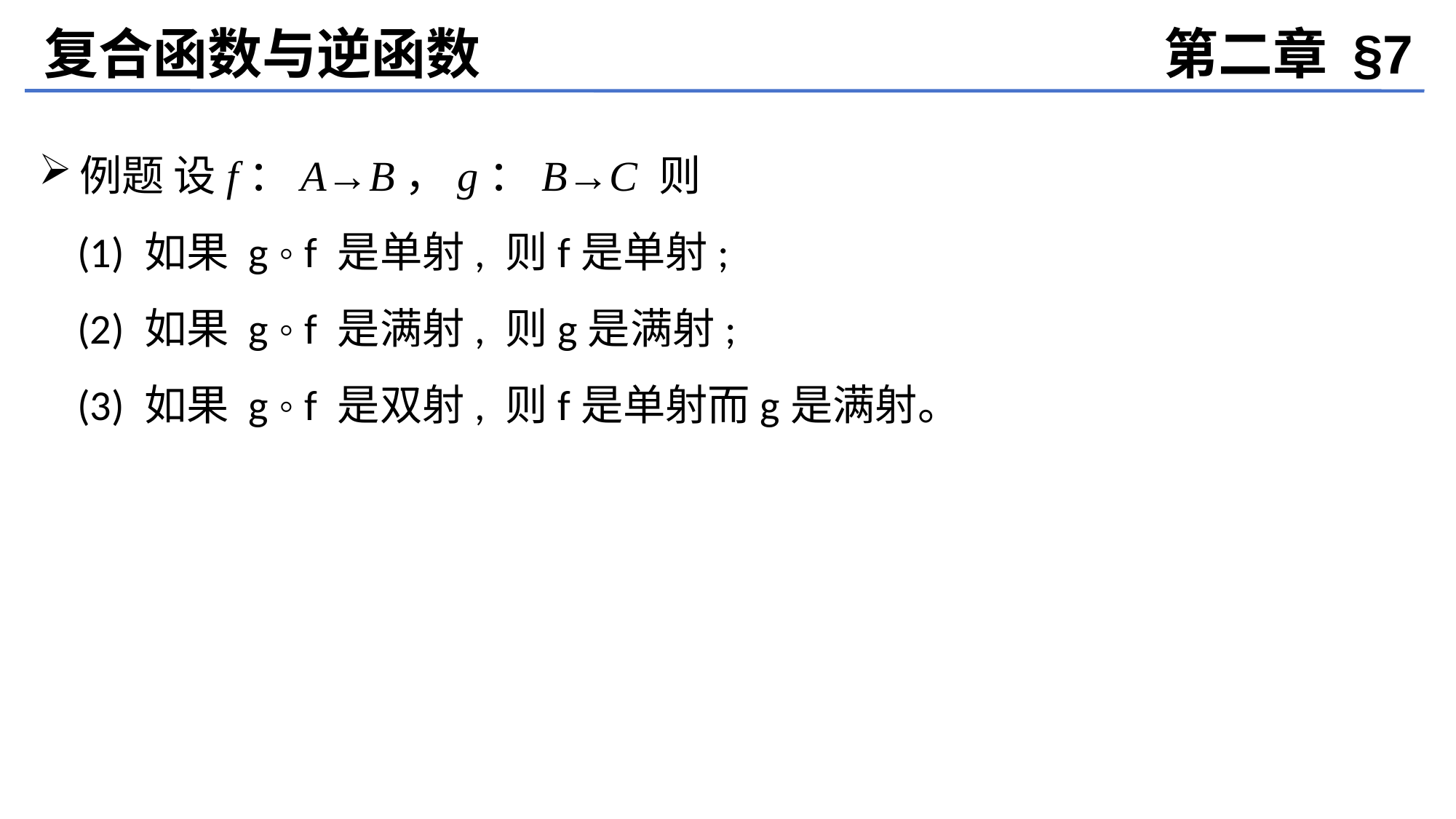

复合函数与逆函数
第二章 §7
例题 设f：A→B，g：B→C 则
    (1) 如果 g ◦ f 是单射, 则f是单射;
    (2) 如果 g ◦ f 是满射, 则g是满射;
    (3) 如果 g ◦ f 是双射, 则f是单射而g是满射。